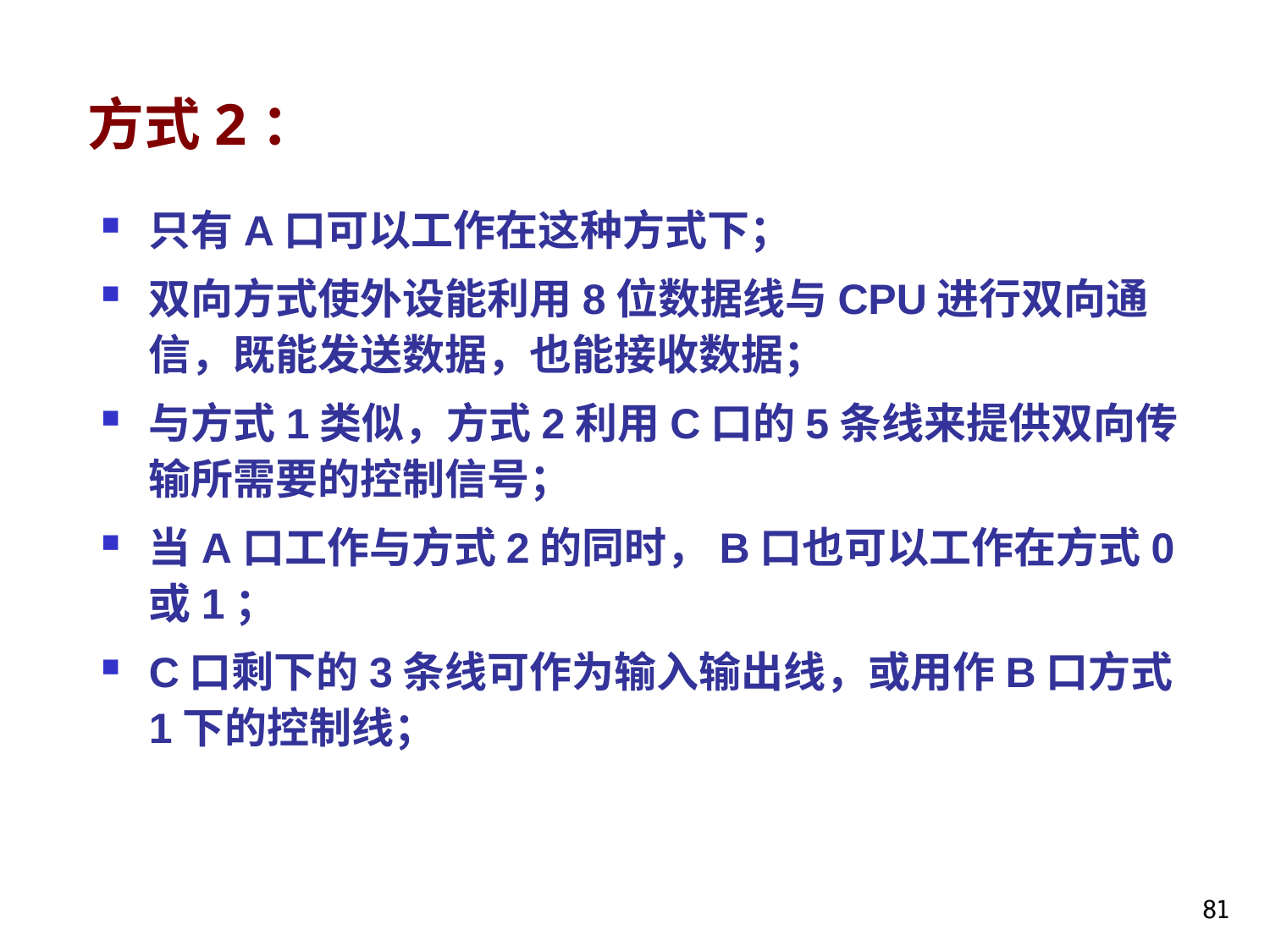

# 方式2：
只有A口可以工作在这种方式下；
双向方式使外设能利用8位数据线与CPU进行双向通信，既能发送数据，也能接收数据；
与方式1类似，方式2利用C口的5条线来提供双向传输所需要的控制信号；
当A口工作与方式2的同时，B口也可以工作在方式0或1；
C口剩下的3条线可作为输入输出线，或用作B口方式1下的控制线；
81